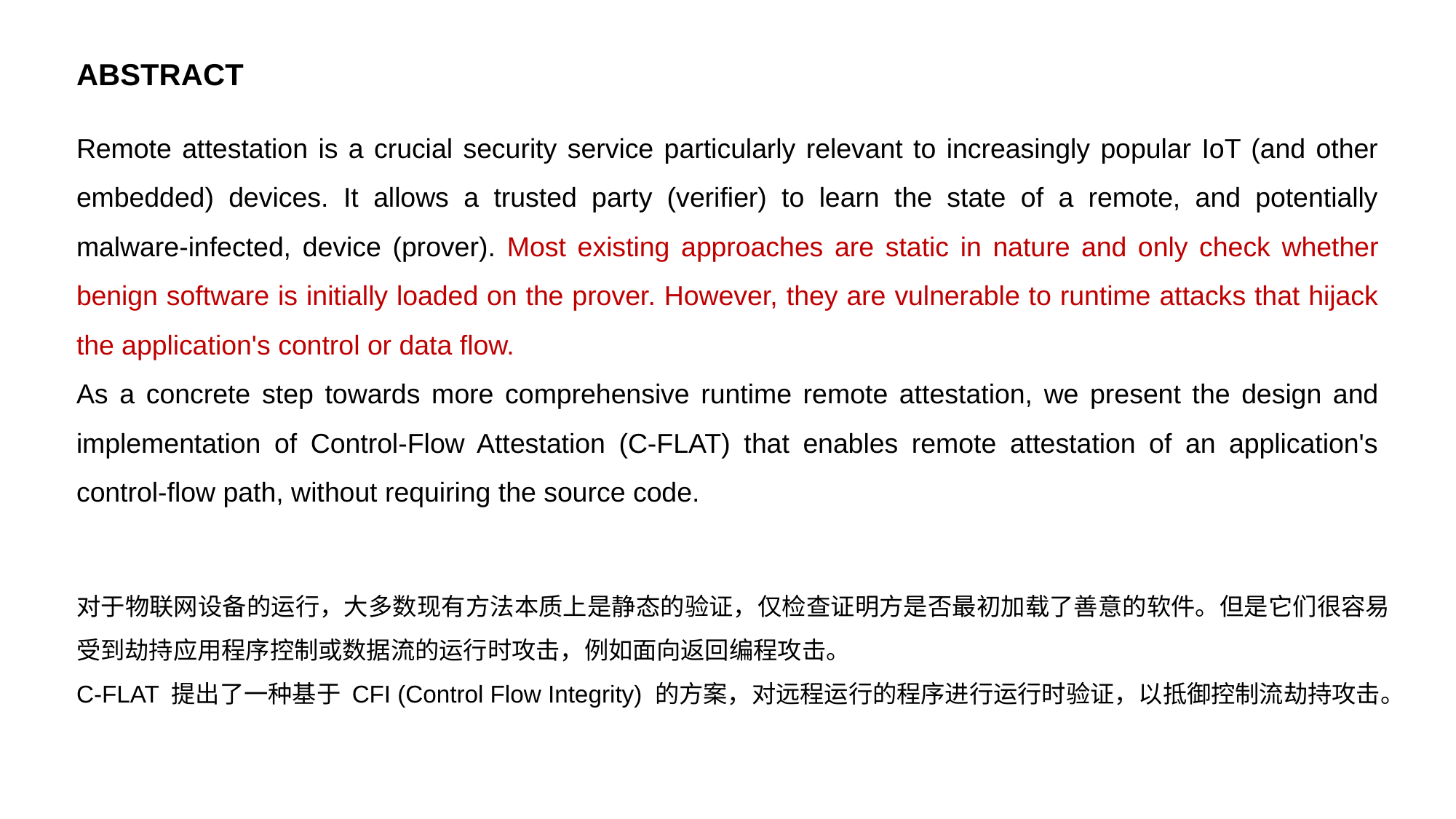

ABSTRACT
Remote attestation is a crucial security service particularly relevant to increasingly popular IoT (and other embedded) devices. It allows a trusted party (verifier) to learn the state of a remote, and potentially malware-infected, device (prover). Most existing approaches are static in nature and only check whether benign software is initially loaded on the prover. However, they are vulnerable to runtime attacks that hijack the application's control or data flow.
As a concrete step towards more comprehensive runtime remote attestation, we present the design and implementation of Control-Flow Attestation (C-FLAT) that enables remote attestation of an application's control-flow path, without requiring the source code.
对于物联网设备的运行，大多数现有方法本质上是静态的验证，仅检查证明方是否最初加载了善意的软件。但是它们很容易受到劫持应用程序控制或数据流的运行时攻击，例如面向返回编程攻击。
C-FLAT 提出了一种基于 CFI (Control Flow Integrity) 的方案，对远程运行的程序进行运行时验证，以抵御控制流劫持攻击。